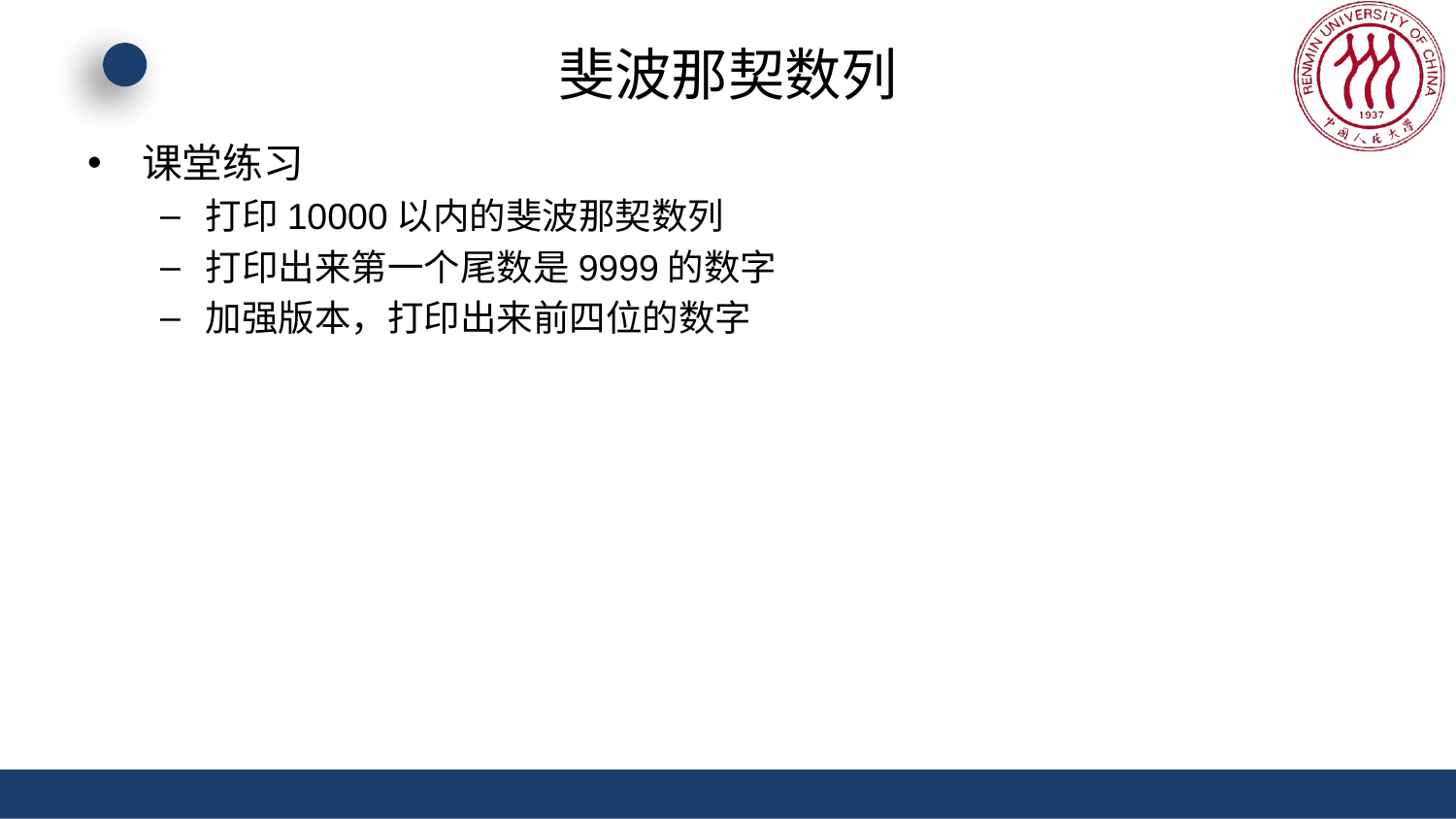

# 斐波那契数列
课堂练习
打印10000以内的斐波那契数列
打印出来第一个尾数是9999的数字
加强版本，打印出来前四位的数字